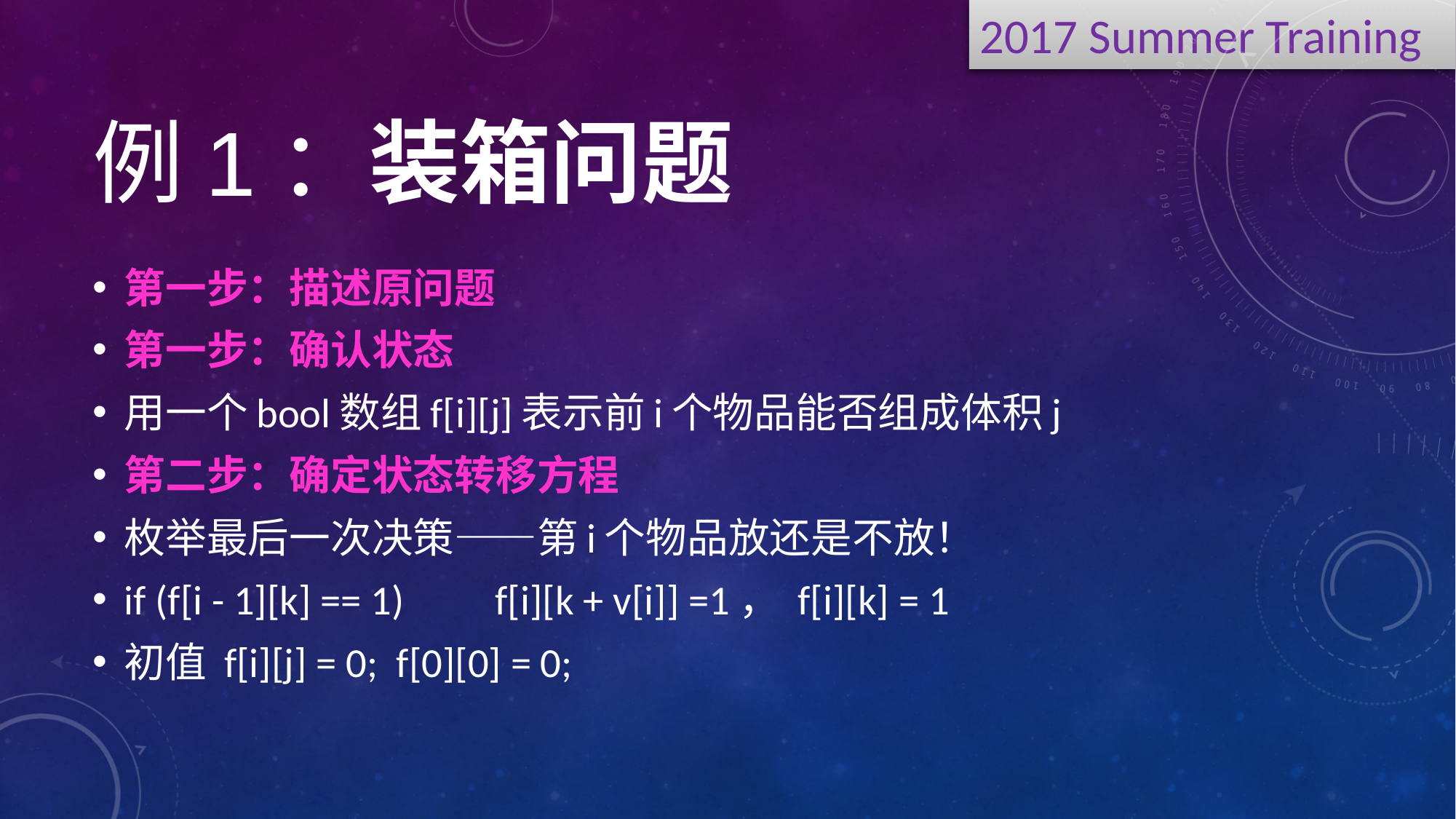

# 例1：装箱问题
第一步：描述原问题
第一步：确认状态
用一个bool数组f[i][j]表示前i个物品能否组成体积j
第二步：确定状态转移方程
枚举最后一次决策——第i个物品放还是不放！
if (f[i - 1][k] == 1) 	f[i][k + v[i]] =1， f[i][k] = 1
初值 f[i][j] = 0;  f[0][0] = 0;